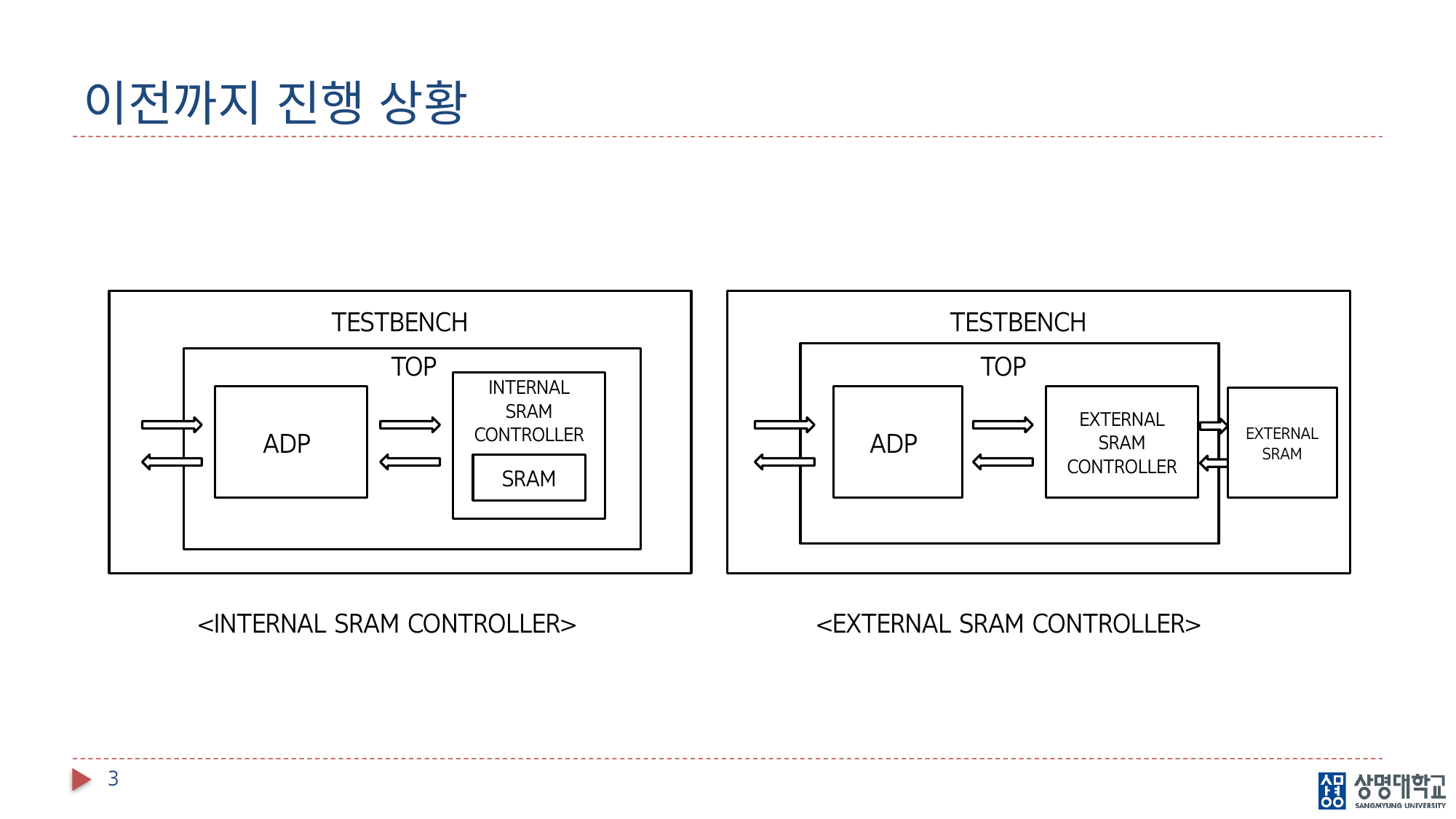

# 이전까지 진행 상황

TESTBENCH
TOP

INTERNAL
SRAM
CONTROLLER

ADP

SRAM

TESTBENCH

TOP
ADP
EXTERNAL
SRAM
CONTROLLER
EXTERNAL
SRAM

<INTERNAL SRAM CONTROLLER>
<EXTERNAL SRAM CONTROLLER>
3